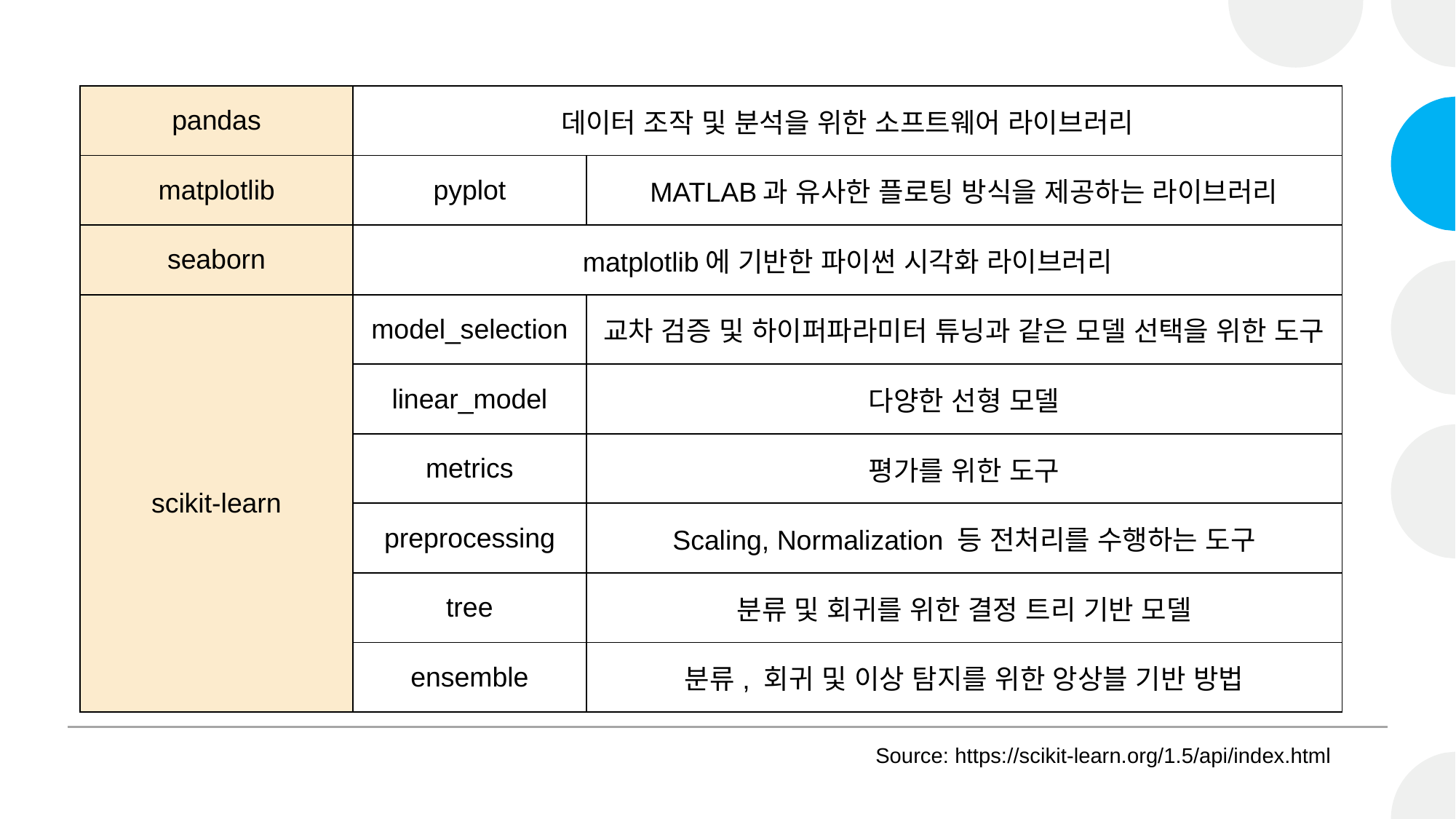

| pandas | 데이터 조작 및 분석을 위한 소프트웨어 라이브러리 |  |
| --- | --- | --- |
| matplotlib | pyplot | MATLAB과 유사한 플로팅 방식을 제공하는 라이브러리 |
| seaborn | matplotlib에 기반한 파이썬 시각화 라이브러리 |  |
| scikit-learn | model\_selection | 교차 검증 및 하이퍼파라미터 튜닝과 같은 모델 선택을 위한 도구 |
|  | linear\_model | 다양한 선형 모델 |
|  | metrics | 평가를 위한 도구 |
|  | preprocessing | Scaling, Normalization 등 전처리를 수행하는 도구 |
|  | tree | 분류 및 회귀를 위한 결정 트리 기반 모델 |
|  | ensemble | 분류, 회귀 및 이상 탐지를 위한 앙상블 기반 방법 |
Source: https://scikit-learn.org/1.5/api/index.html